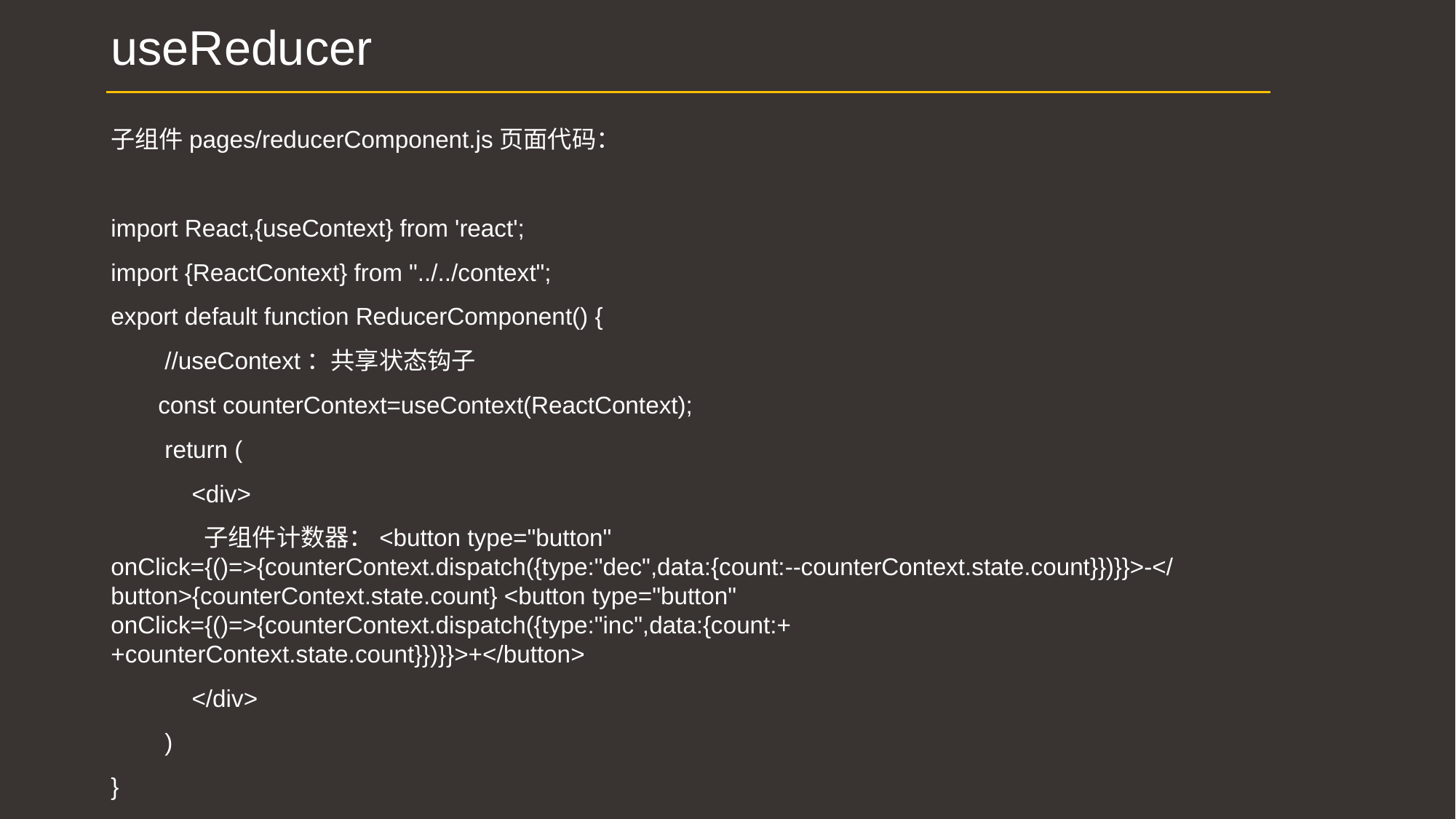

# useReducer
子组件pages/reducerComponent.js页面代码：

import React,{useContext} from 'react';
import {ReactContext} from "../../context";
export default function ReducerComponent() {
        //useContext：共享状态钩子
       const counterContext=useContext(ReactContext);
        return (
            <div>
                子组件计数器：<button type="button" onClick={()=>{counterContext.dispatch({type:"dec",data:{count:--counterContext.state.count}})}}>-</button>{counterContext.state.count} <button type="button" onClick={()=>{counterContext.dispatch({type:"inc",data:{count:++counterContext.state.count}})}}>+</button>
            </div>
        )
}